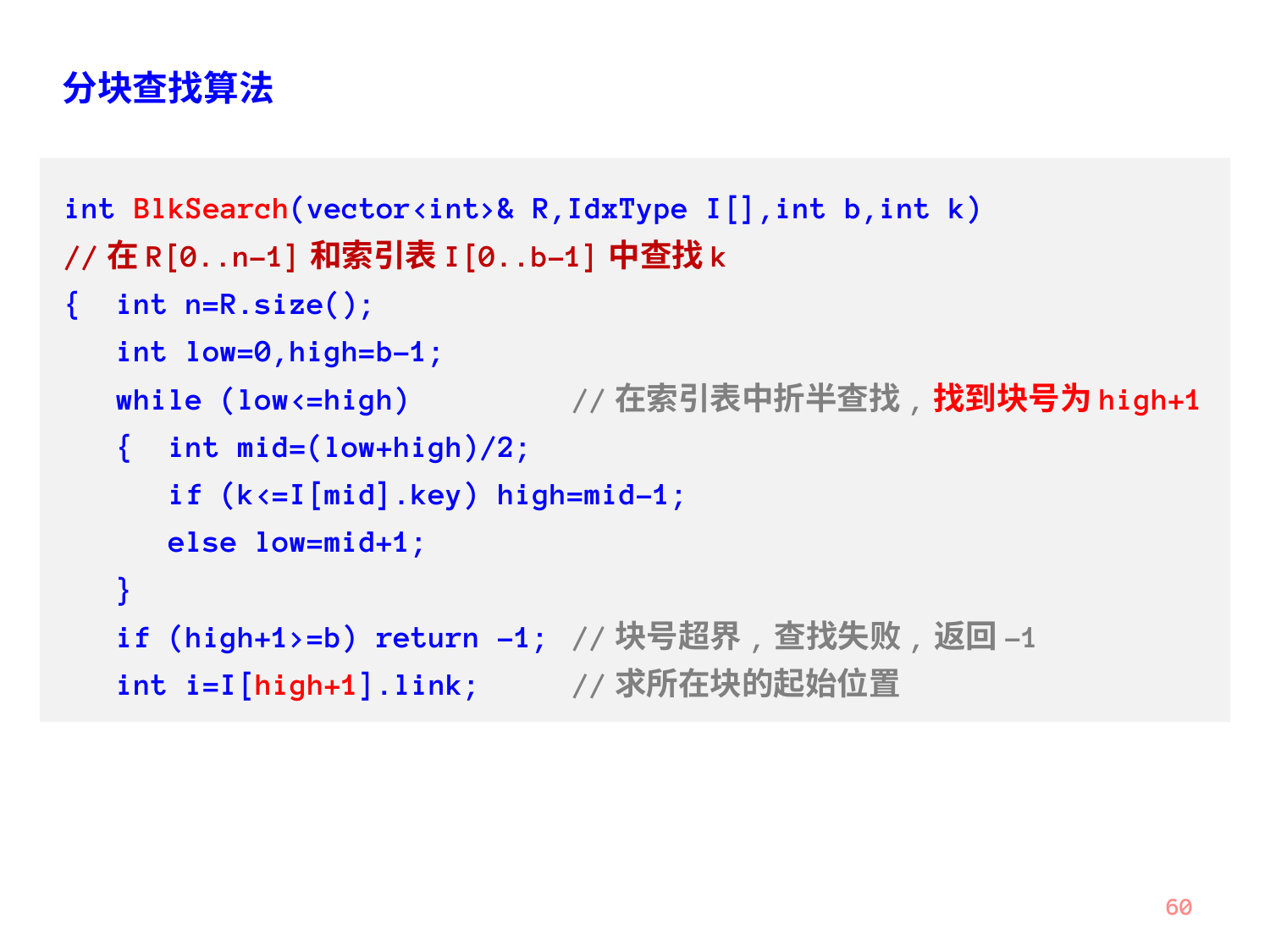

分块查找算法
int BlkSearch(vector<int>& R,IdxType I[],int b,int k)
//在R[0..n-1]和索引表I[0..b-1]中查找k
{  int n=R.size();
   int low=0,high=b-1;
   while (low<=high)		//在索引表中折半查找,找到块号为high+1
   {  int mid=(low+high)/2;
      if (k<=I[mid].key) high=mid-1;
      else low=mid+1;
   }
   if (high+1>=b) return -1;	//块号超界,查找失败,返回-1
   int i=I[high+1].link;	//求所在块的起始位置
60